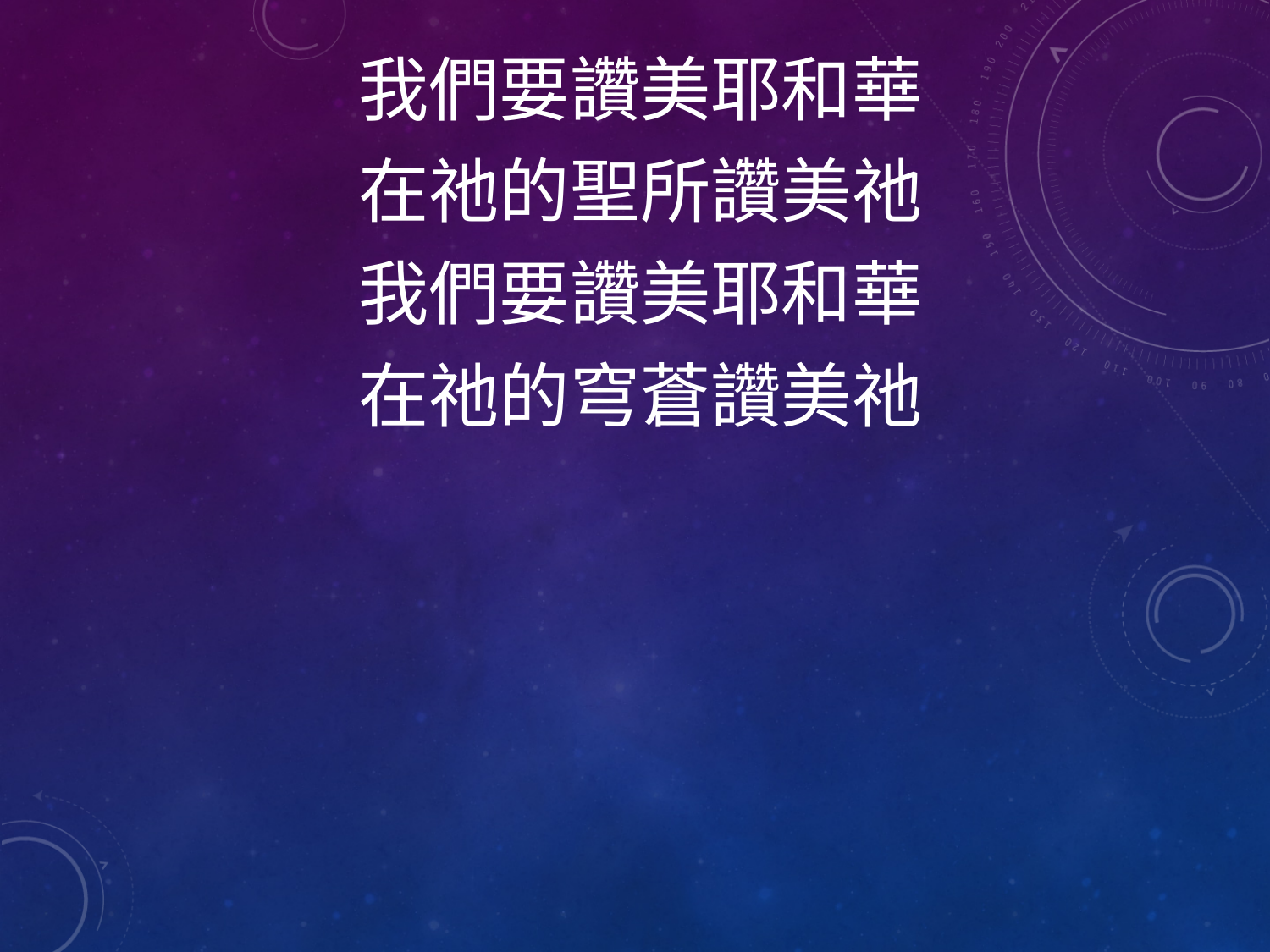

我們要讚美耶和華
在祂的聖所讚美祂
我們要讚美耶和華
在祂的穹蒼讚美祂